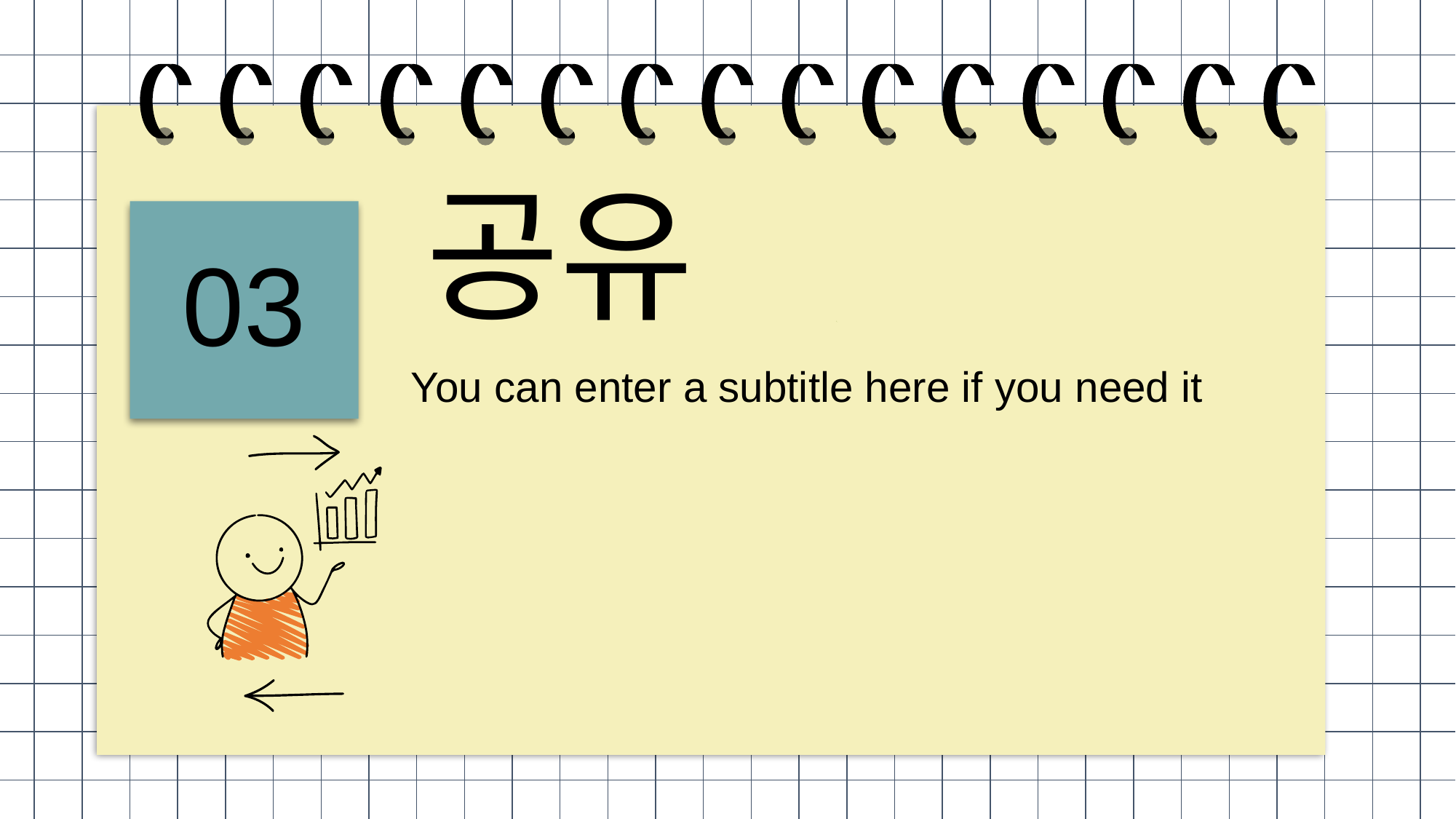

# 공유
03

You can enter a subtitle here if you need it